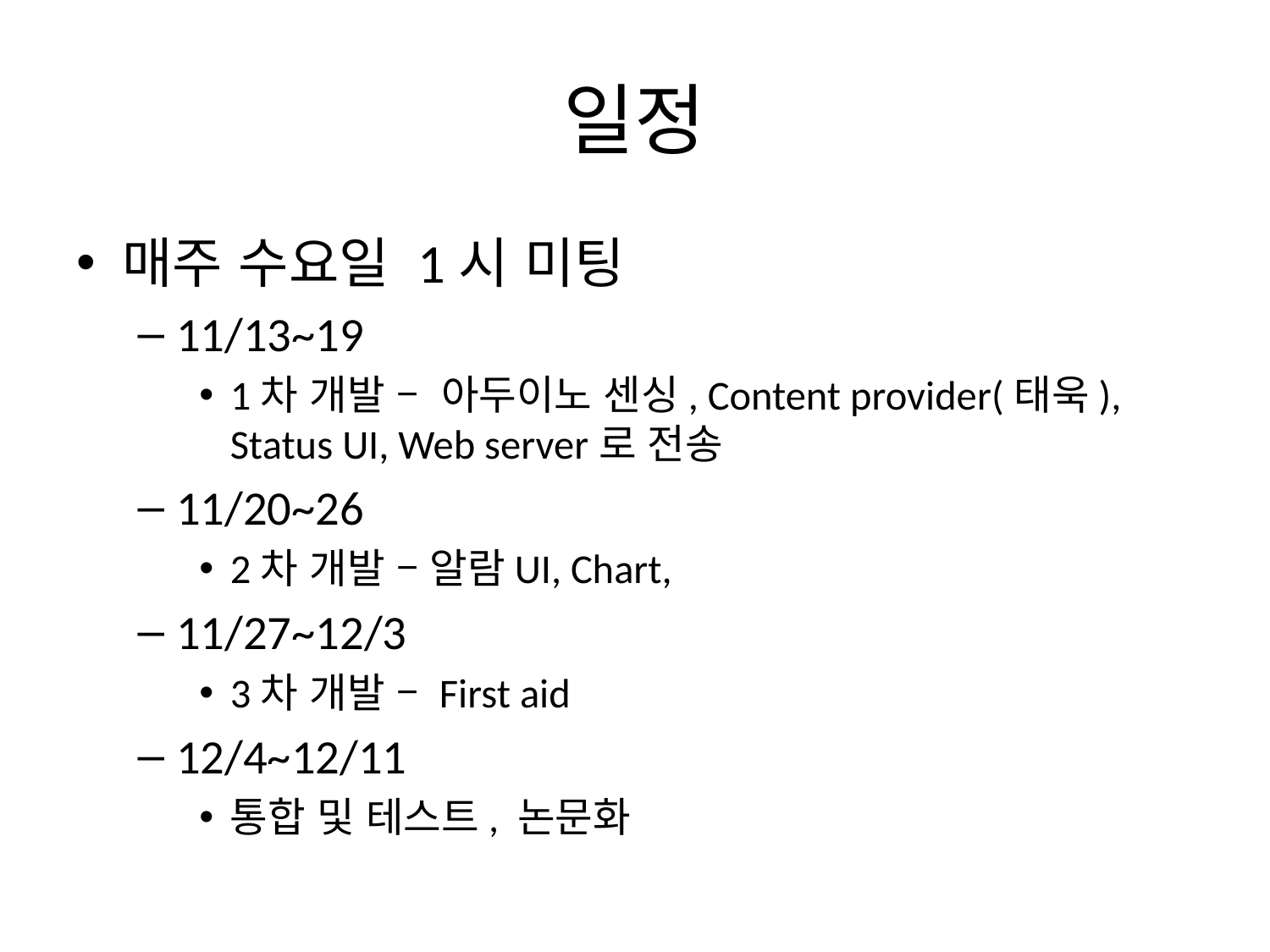

# 일정
매주 수요일 1시 미팅
11/13~19
1차 개발 –  아두이노 센싱, Content provider(태욱), Status UI, Web server로 전송
11/20~26
2차 개발 – 알람UI, Chart,
11/27~12/3
3차 개발 – First aid
12/4~12/11
통합 및 테스트, 논문화